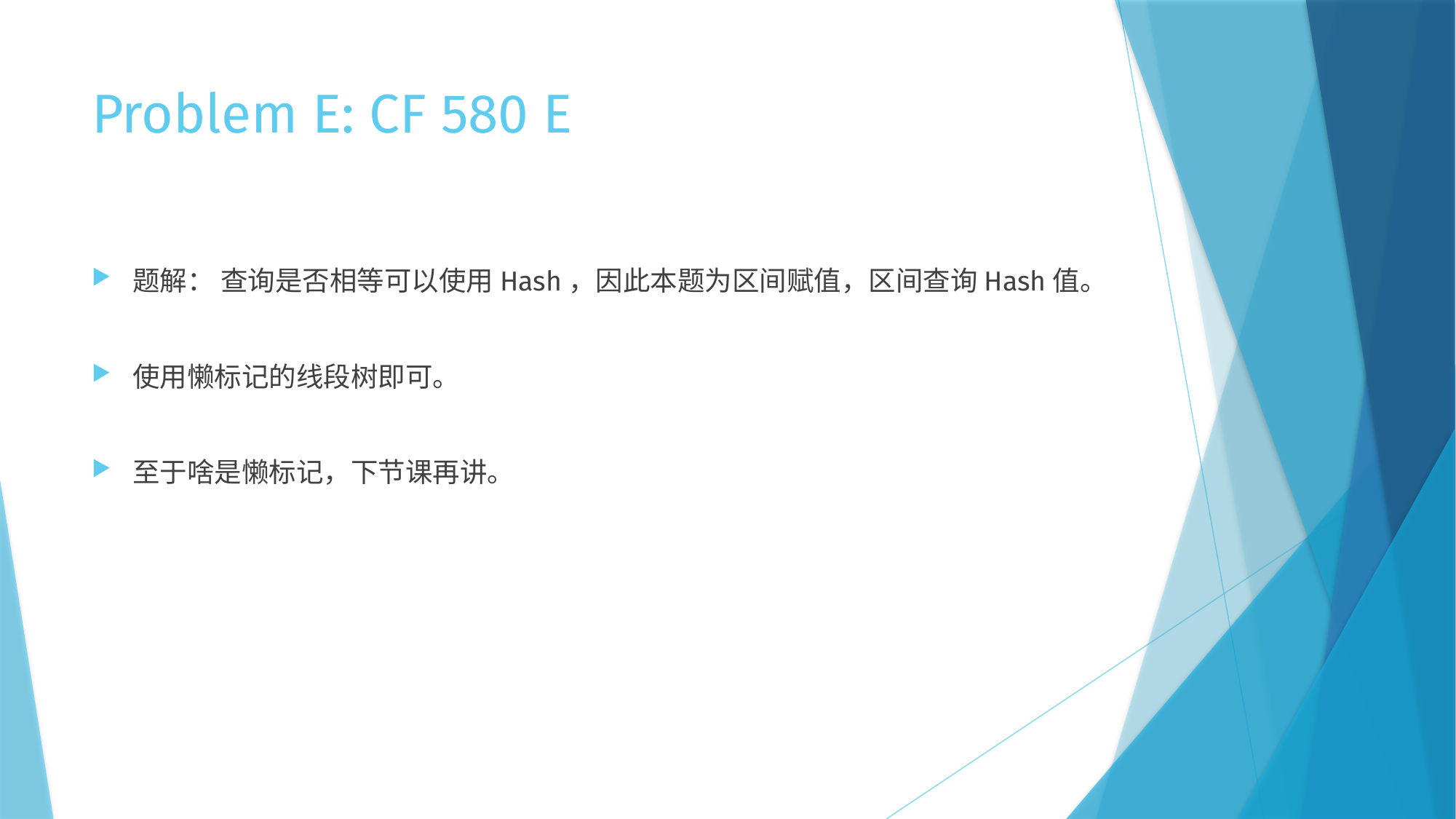

# Problem E: CF 580 E
题解： 查询是否相等可以使用Hash，因此本题为区间赋值，区间查询Hash值。

使用懒标记的线段树即可。

至于啥是懒标记，下节课再讲。